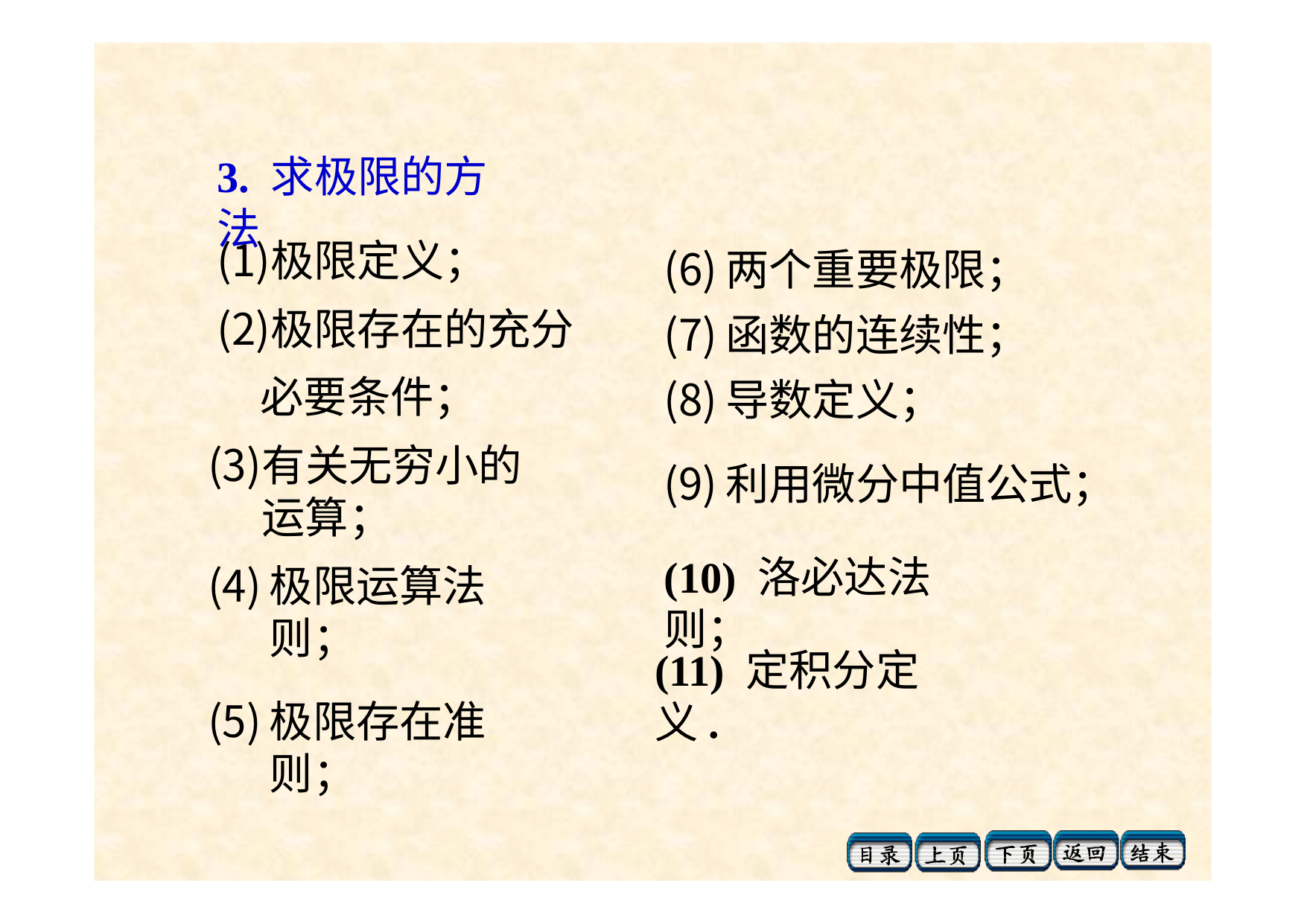

3. 求极限的方法
极限定义；
极限存在的充分 必要条件；
有关无穷小的 运算；
极限运算法则；
极限存在准则；
两个重要极限；
函数的连续性；
导数定义；
利用微分中值公式；
(10) 洛必达法则；
(11) 定积分定义.